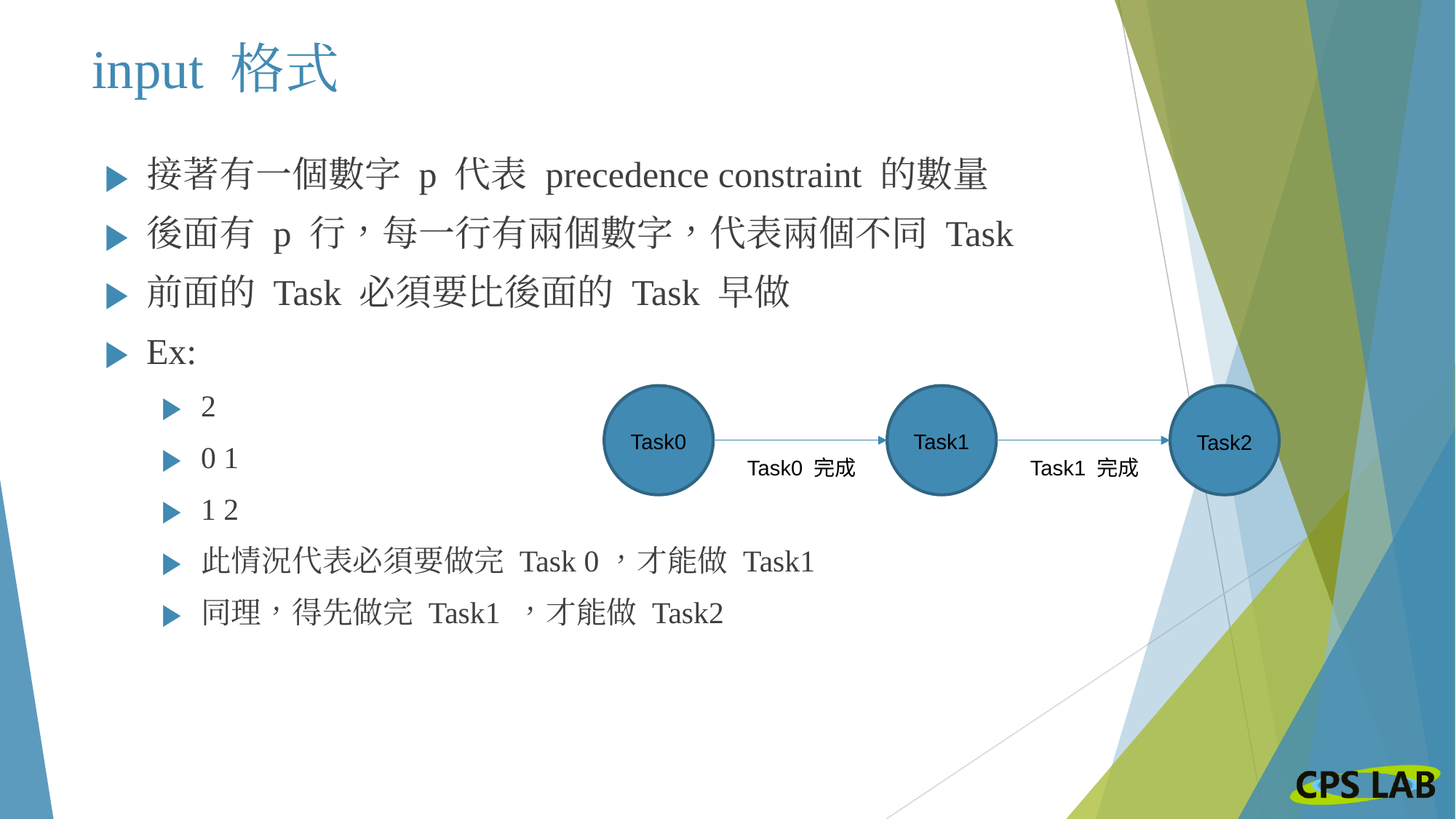

# input 格式
接著有一個數字 p 代表 precedence constraint 的數量
後面有 p 行，每一行有兩個數字，代表兩個不同 Task
前面的 Task 必須要比後面的 Task 早做
Ex:
2
0 1
1 2
此情況代表必須要做完 Task 0，才能做 Task1
同理，得先做完 Task1 ，才能做 Task2

Task0
Task1
Task2
 Task0 完成
 Task1 完成